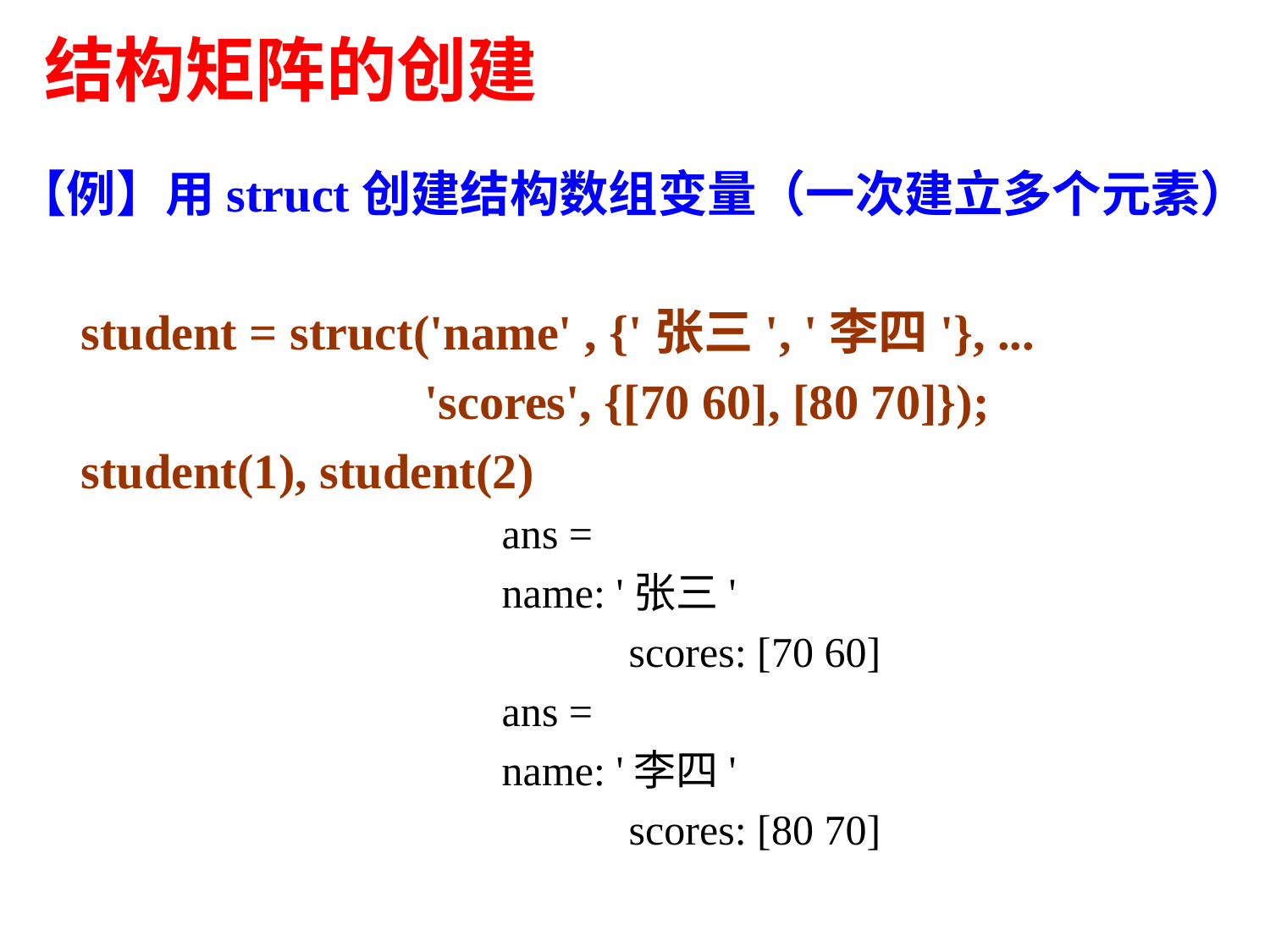

结构矩阵的创建
【例】用struct创建结构数组变量（一次建立多个元素）

student = struct('name' , {'张三', '李四'}, ...
                            'scores', {[70 60], [80 70]});
student(1), student(2)
				ans =
      			name: '张三'
    				scores: [70 60]
				ans =
      			name: '李四'
    				scores: [80 70]
32